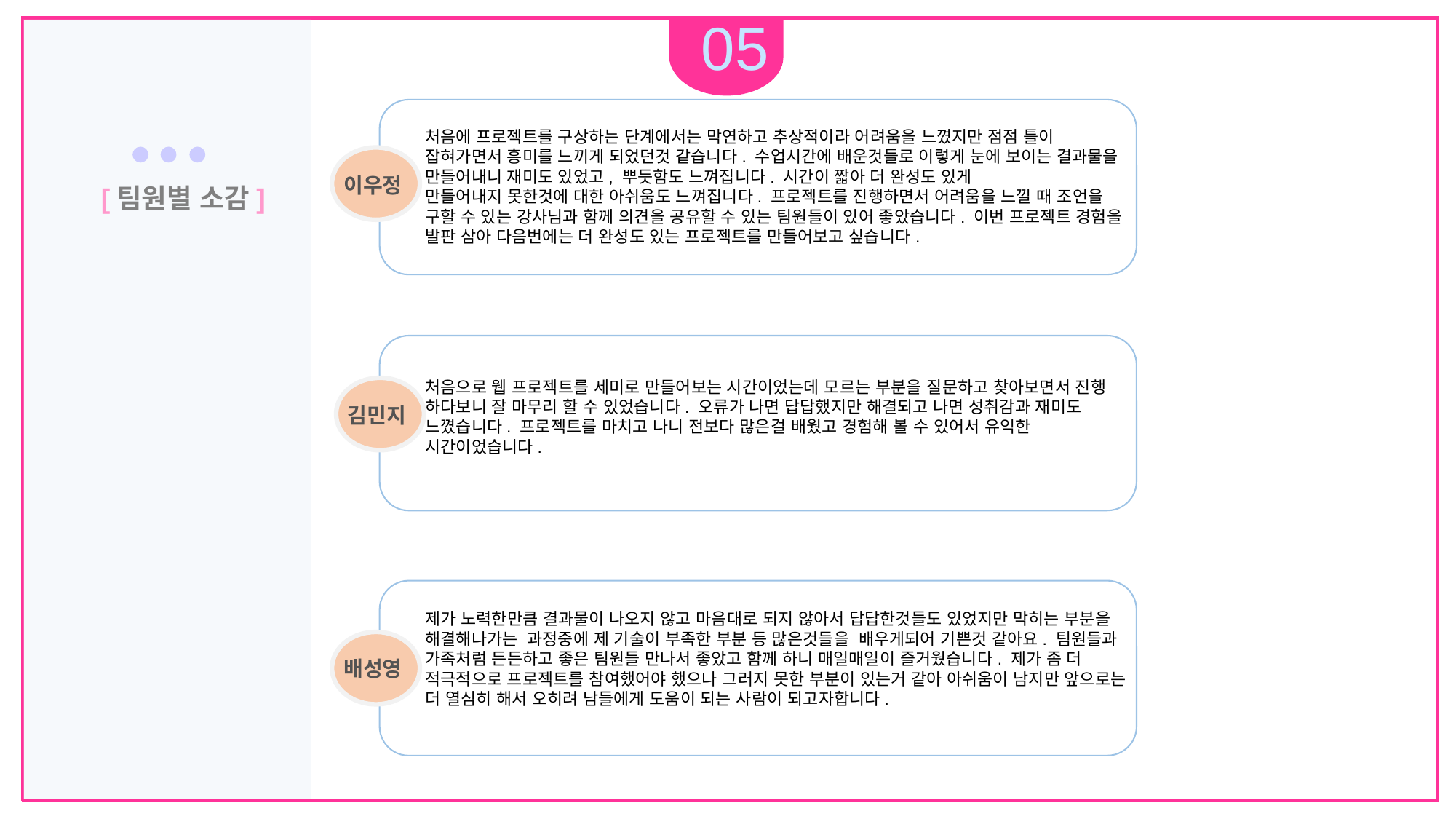

05

01

처음에 프로젝트를 구상하는 단계에서는 막연하고 추상적이라 어려움을 느꼈지만 점점 틀이 잡혀가면서 흥미를 느끼게 되었던것 같습니다. 수업시간에 배운것들로 이렇게 눈에 보이는 결과물을 만들어내니 재미도 있었고, 뿌듯함도 느껴집니다. 시간이 짧아 더 완성도 있게
만들어내지 못한것에 대한 아쉬움도 느껴집니다. 프로젝트를 진행하면서 어려움을 느낄 때 조언을 구할 수 있는 강사님과 함께 의견을 공유할 수 있는 팀원들이 있어 좋았습니다. 이번 프로젝트 경험을 발판 삼아 다음번에는 더 완성도 있는 프로젝트를 만들어보고 싶습니다.

이우정
[팀원별 소감]

처음으로 웹 프로젝트를 세미로 만들어보는 시간이었는데 모르는 부분을 질문하고 찾아보면서 진행 하다보니 잘 마무리 할 수 있었습니다. 오류가 나면 답답했지만 해결되고 나면 성취감과 재미도 느꼈습니다. 프로젝트를 마치고 나니 전보다 많은걸 배웠고 경험해 볼 수 있어서 유익한 시간이었습니다.

김민지

제가 노력한만큼 결과물이 나오지 않고 마음대로 되지 않아서 답답한것들도 있었지만 막히는 부분을 해결해나가는  과정중에 제 기술이 부족한 부분 등 많은것들을  배우게되어 기쁜것 같아요. 팀원들과 가족처럼 든든하고 좋은 팀원들 만나서 좋았고 함께 하니 매일매일이 즐거웠습니다. 제가 좀 더 적극적으로 프로젝트를 참여했어야 했으나 그러지 못한 부분이 있는거 같아 아쉬움이 남지만 앞으로는 더 열심히 해서 오히려 남들에게 도움이 되는 사람이 되고자합니다.

배성영